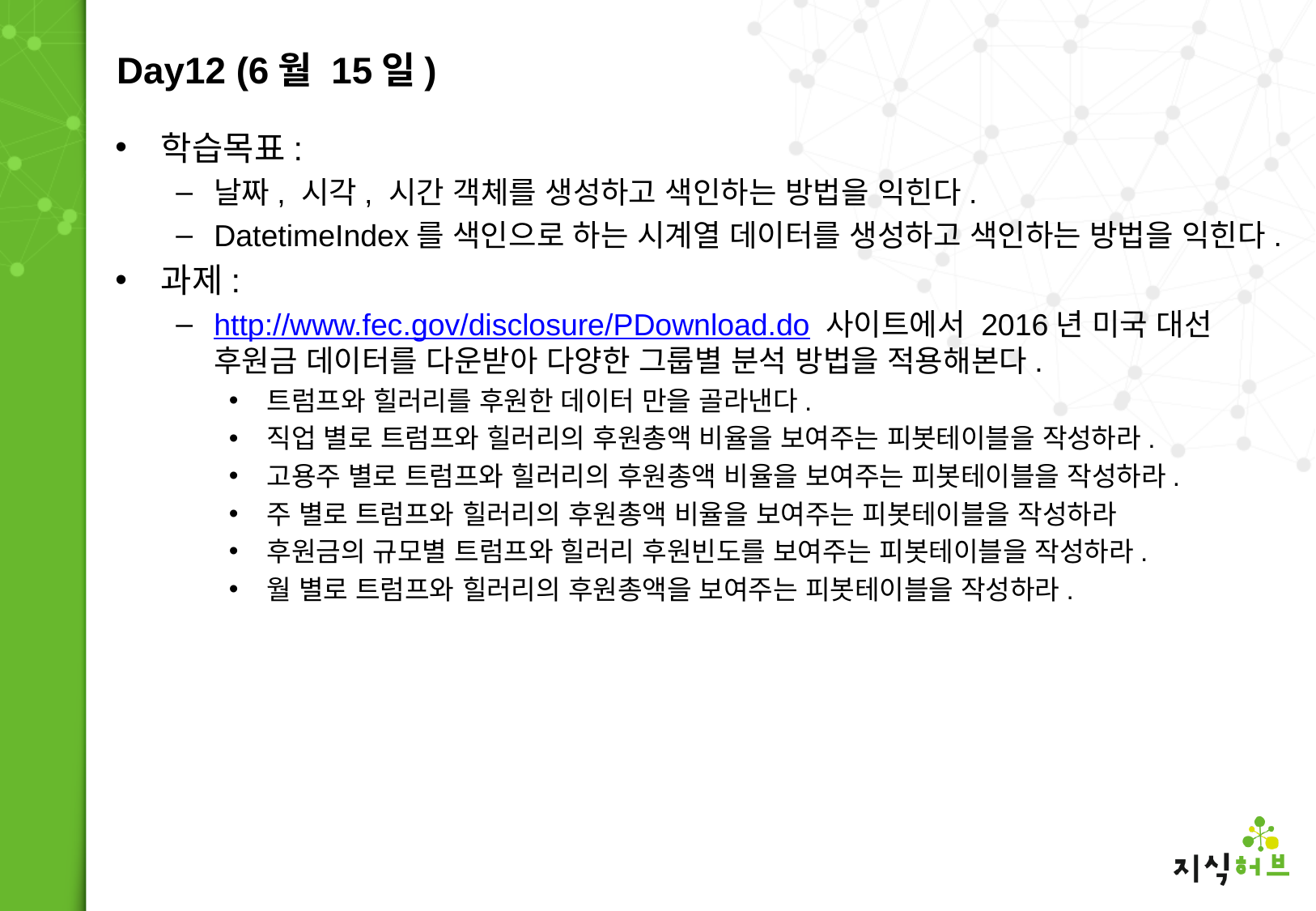

# Day12 (6월 15일)
학습목표:
날짜, 시각, 시간 객체를 생성하고 색인하는 방법을 익힌다.
DatetimeIndex를 색인으로 하는 시계열 데이터를 생성하고 색인하는 방법을 익힌다.
과제:
http://www.fec.gov/disclosure/PDownload.do 사이트에서 2016년 미국 대선 후원금 데이터를 다운받아 다양한 그룹별 분석 방법을 적용해본다.
트럼프와 힐러리를 후원한 데이터 만을 골라낸다.
직업 별로 트럼프와 힐러리의 후원총액 비율을 보여주는 피봇테이블을 작성하라.
고용주 별로 트럼프와 힐러리의 후원총액 비율을 보여주는 피봇테이블을 작성하라.
주 별로 트럼프와 힐러리의 후원총액 비율을 보여주는 피봇테이블을 작성하라
후원금의 규모별 트럼프와 힐러리 후원빈도를 보여주는 피봇테이블을 작성하라.
월 별로 트럼프와 힐러리의 후원총액을 보여주는 피봇테이블을 작성하라.